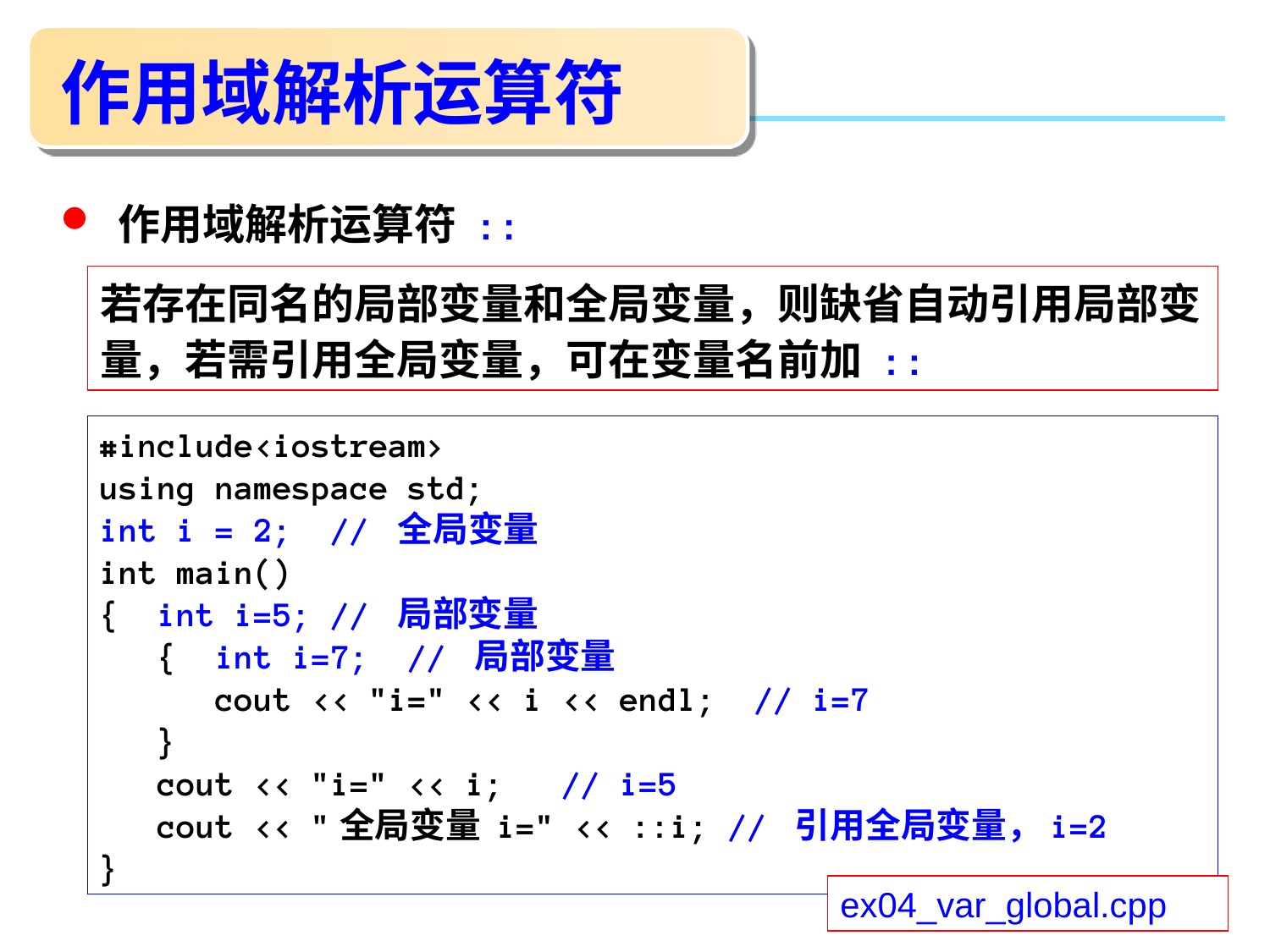

# 作用域解析运算符
 作用域解析运算符 ::
若存在同名的局部变量和全局变量，则缺省自动引用局部变量，若需引用全局变量，可在变量名前加 ::
#include<iostream>
using namespace std;
int i = 2;  // 全局变量
int main()
{  int i=5; // 局部变量
   {  int i=7;  // 局部变量
      cout << "i=" << i << endl;  // i=7
   }
   cout << "i=" << i;   // i=5
   cout << "全局变量 i=" << ::i; // 引用全局变量，i=2
}
ex04_var_global.cpp
35